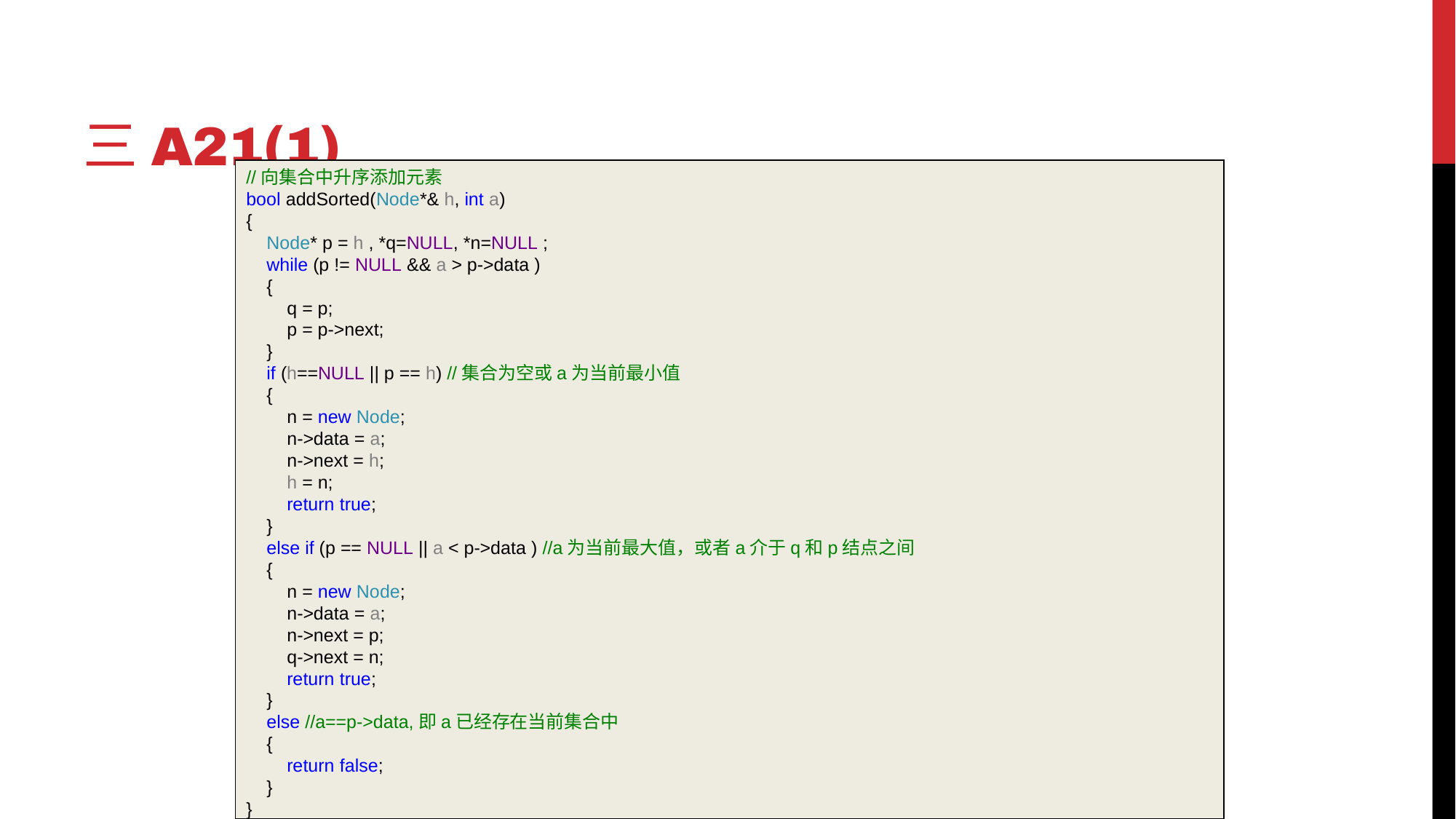

# 三a21(1)
//向集合中升序添加元素
bool addSorted(Node*& h, int a)
{
    Node* p = h , *q=NULL, *n=NULL ;
    while (p != NULL && a > p->data )
    {
        q = p;
        p = p->next;
    }
    if (h==NULL || p == h) //集合为空或a为当前最小值
    {
        n = new Node;
        n->data = a;
        n->next = h;
        h = n;
        return true;
    }
    else if (p == NULL || a < p->data ) //a为当前最大值，或者a介于q和p结点之间
    {
        n = new Node;
        n->data = a;
        n->next = p;
        q->next = n;
        return true;
    }
    else //a==p->data,即a已经存在当前集合中
    {
        return false;
    }
}